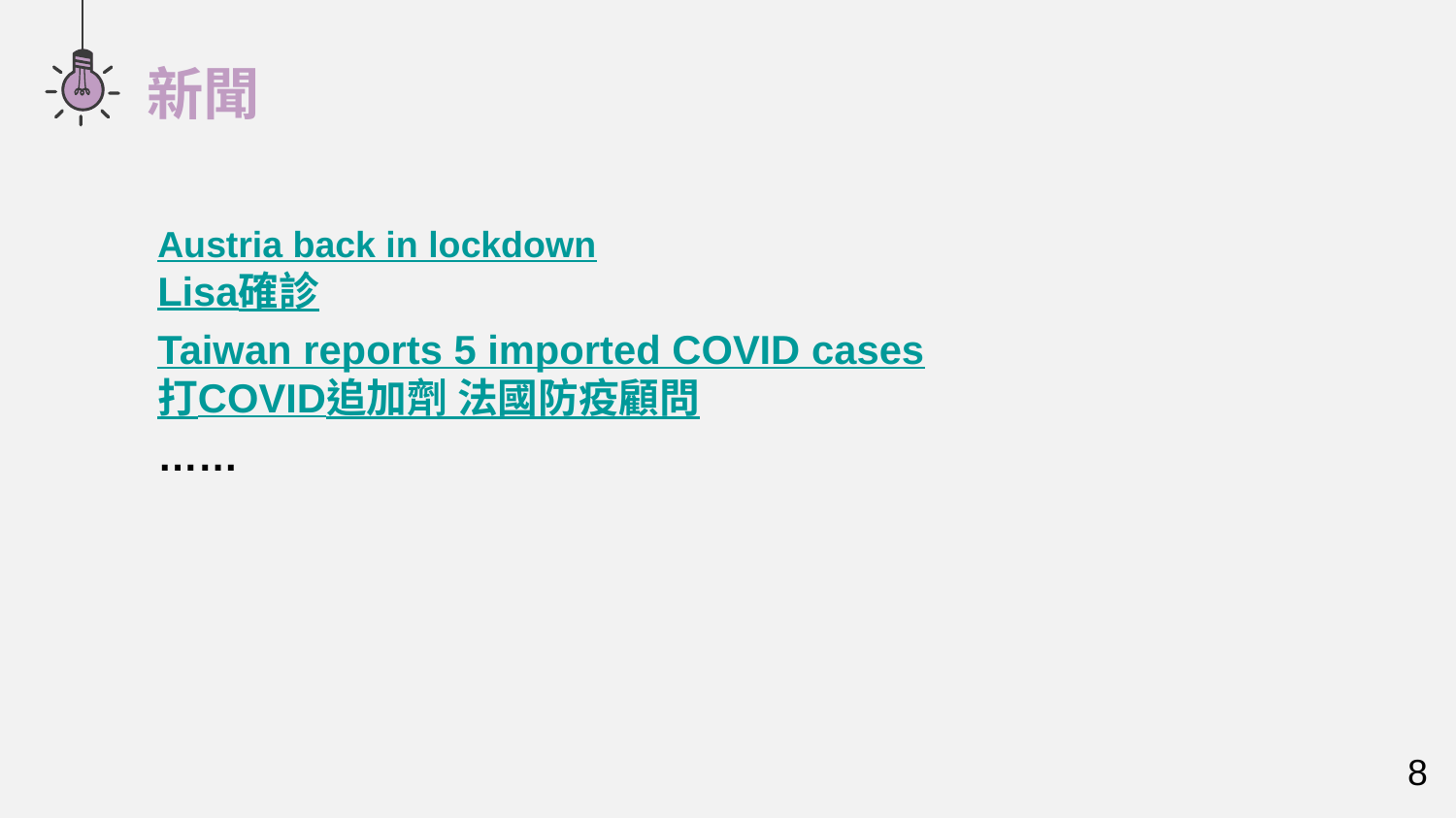

新聞
Austria back in lockdown
Lisa確診
Taiwan reports 5 imported COVID cases
打COVID追加劑 法國防疫顧問
……

8